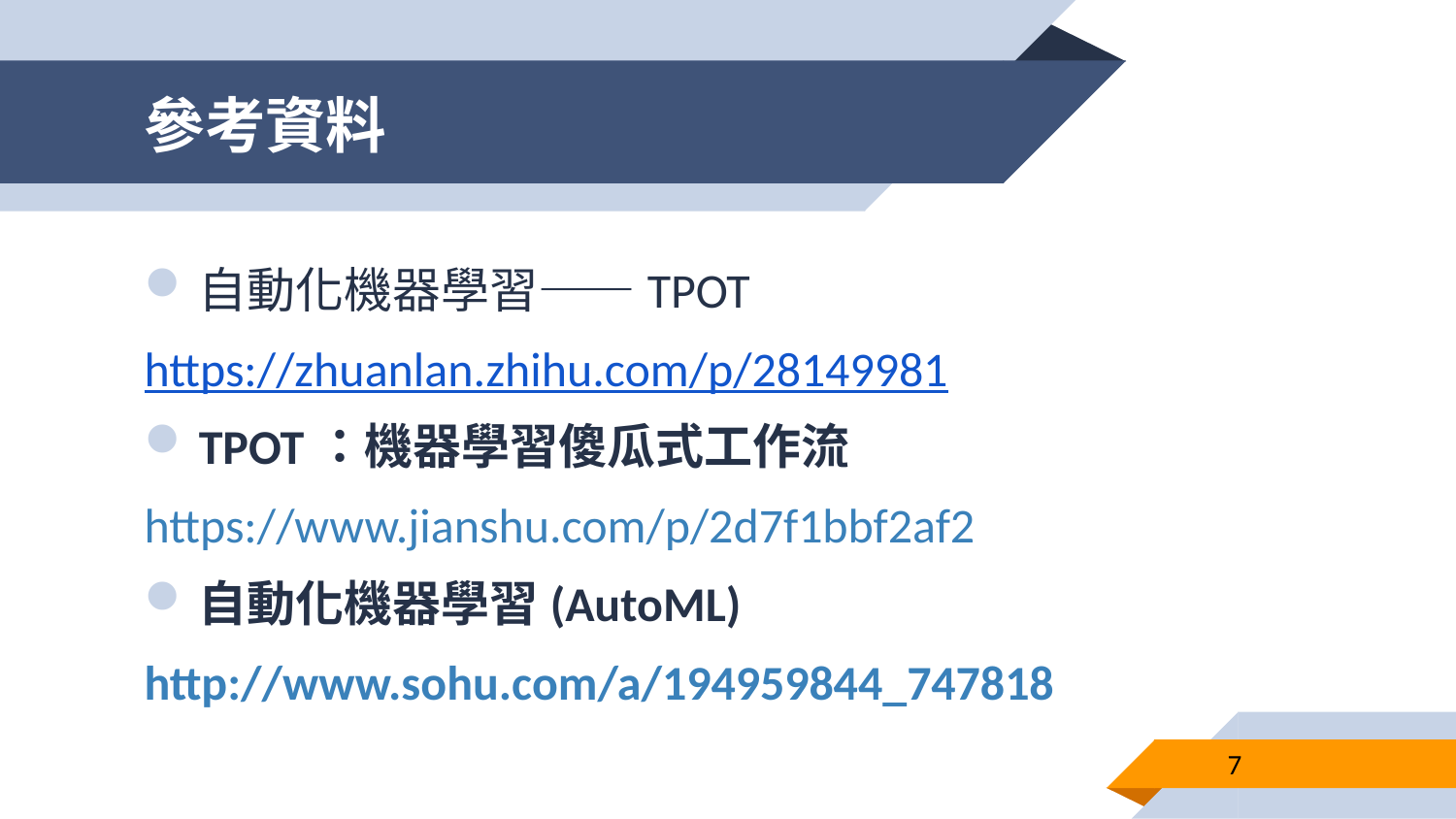

# 參考資料
自動化機器學習——TPOT
https://zhuanlan.zhihu.com/p/28149981
TPOT：機器學習傻瓜式工作流
https://www.jianshu.com/p/2d7f1bbf2af2
自動化機器學習(AutoML)
http://www.sohu.com/a/194959844_747818

7